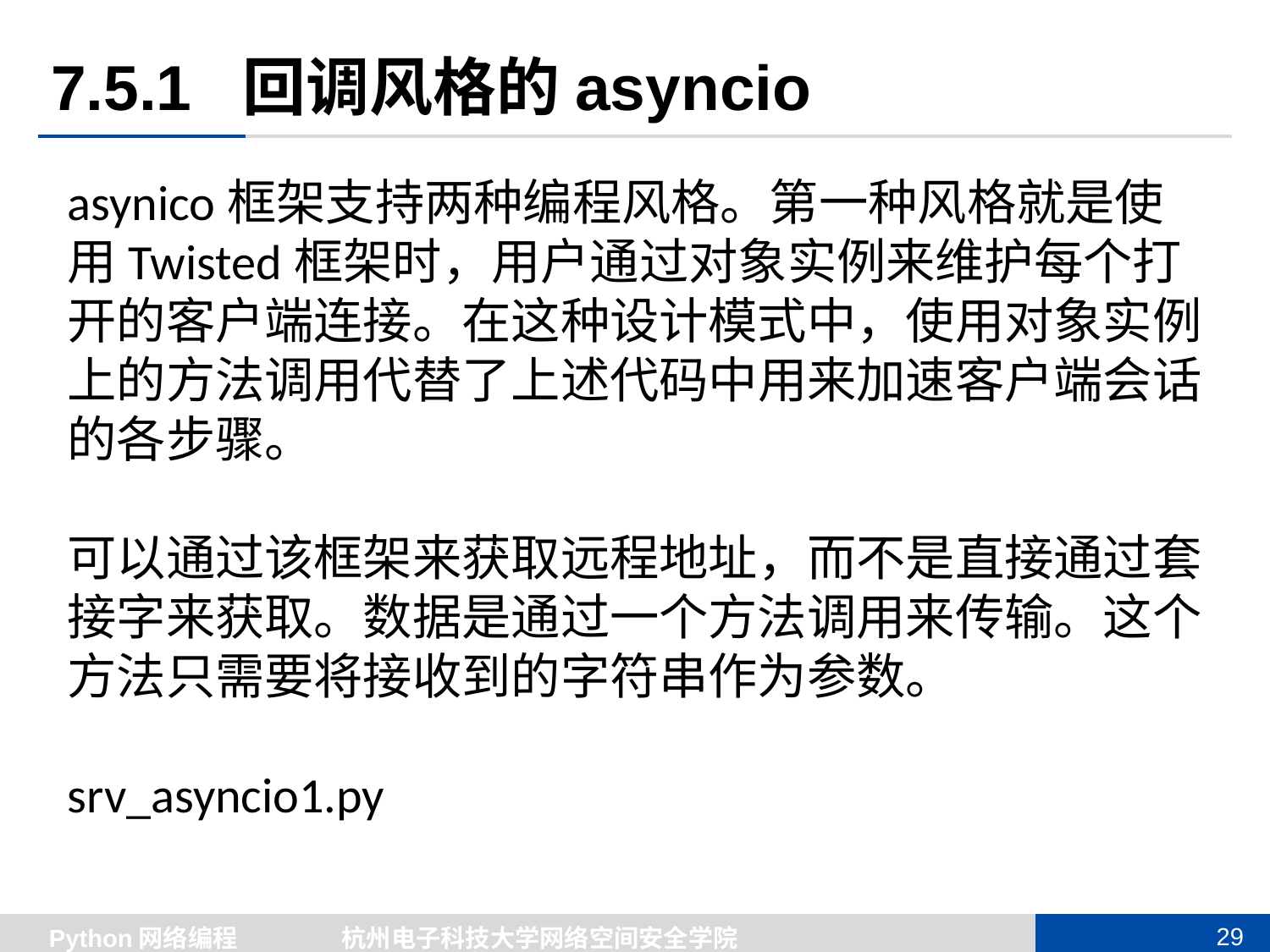

# 7.5.1  回调风格的asyncio
asynico框架支持两种编程风格。第一种风格就是使用Twisted框架时，用户通过对象实例来维护每个打开的客户端连接。在这种设计模式中，使用对象实例上的方法调用代替了上述代码中用来加速客户端会话的各步骤。

可以通过该框架来获取远程地址，而不是直接通过套接字来获取。数据是通过一个方法调用来传输。这个方法只需要将接收到的字符串作为参数。

srv_asyncio1.py